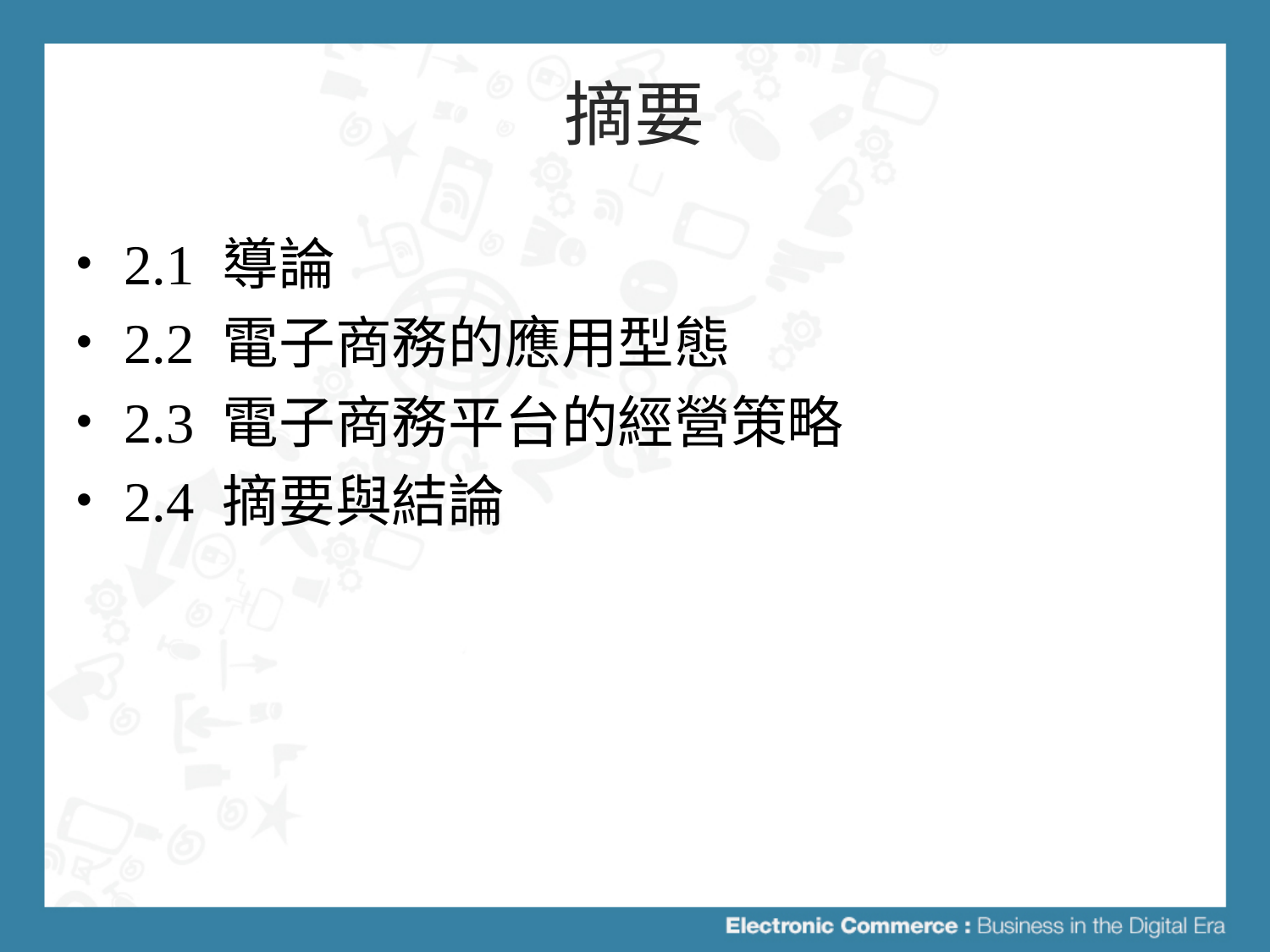

# 摘要
2.1 導論
2.2 電子商務的應用型態
2.3 電子商務平台的經營策略
2.4 摘要與結論